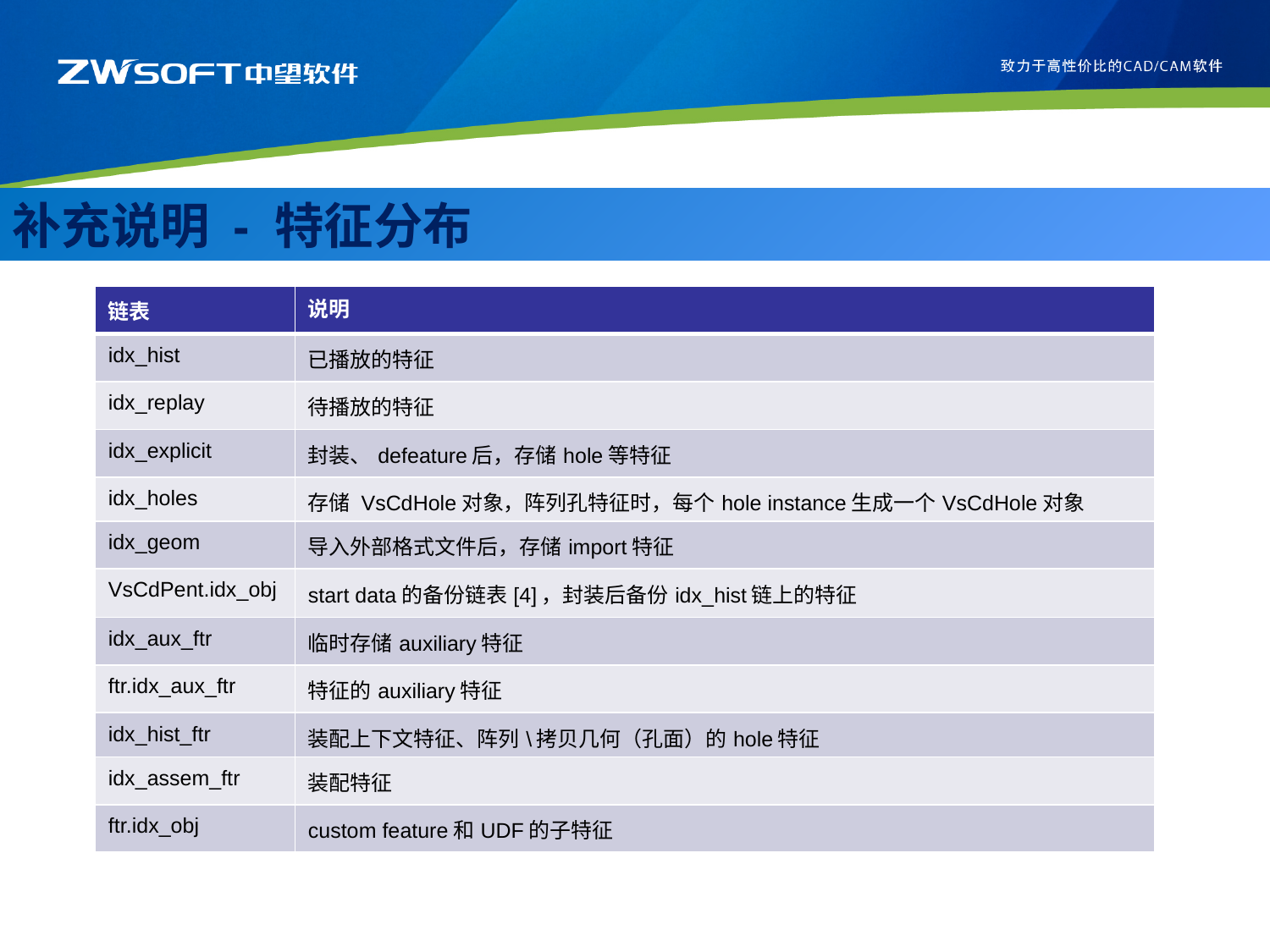

补充说明 - 特征分布
| 链表 | 说明 |
| --- | --- |
| idx\_hist | 已播放的特征 |
| idx\_replay | 待播放的特征 |
| idx\_explicit | 封装、defeature后，存储hole等特征 |
| idx\_holes | 存储 VsCdHole对象，阵列孔特征时，每个hole instance生成一个VsCdHole对象 |
| idx\_geom | 导入外部格式文件后，存储import特征 |
| VsCdPent.idx\_obj | start data的备份链表[4]，封装后备份idx\_hist链上的特征 |
| idx\_aux\_ftr | 临时存储auxiliary特征 |
| ftr.idx\_aux\_ftr | 特征的auxiliary特征 |
| idx\_hist\_ftr | 装配上下文特征、阵列\拷贝几何（孔面）的hole特征 |
| idx\_assem\_ftr | 装配特征 |
| ftr.idx\_obj | custom feature和UDF的子特征 |